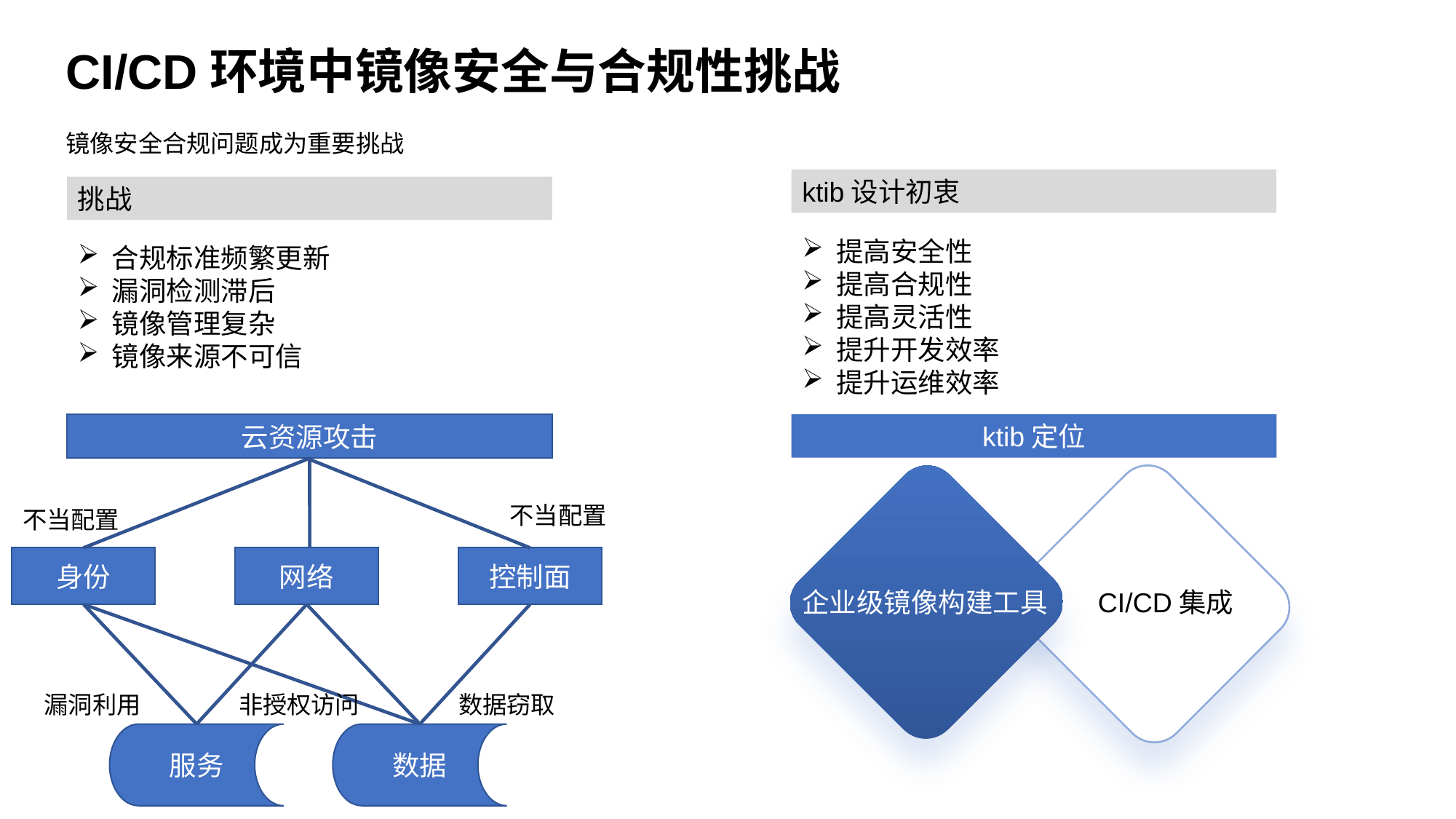

# CI/CD环境中镜像安全与合规性挑战
镜像安全合规问题成为重要挑战
ktib设计初衷
挑战
提高安全性
提高合规性
提高灵活性
提升开发效率
提升运维效率
合规标准频繁更新
漏洞检测滞后
镜像管理复杂
镜像来源不可信
云资源攻击
ktib定位
不当配置

不当配置
身份
网络
控制面
企业级镜像构建工具
CI/CD集成
漏洞利用
非授权访问
数据窃取
服务
数据
4